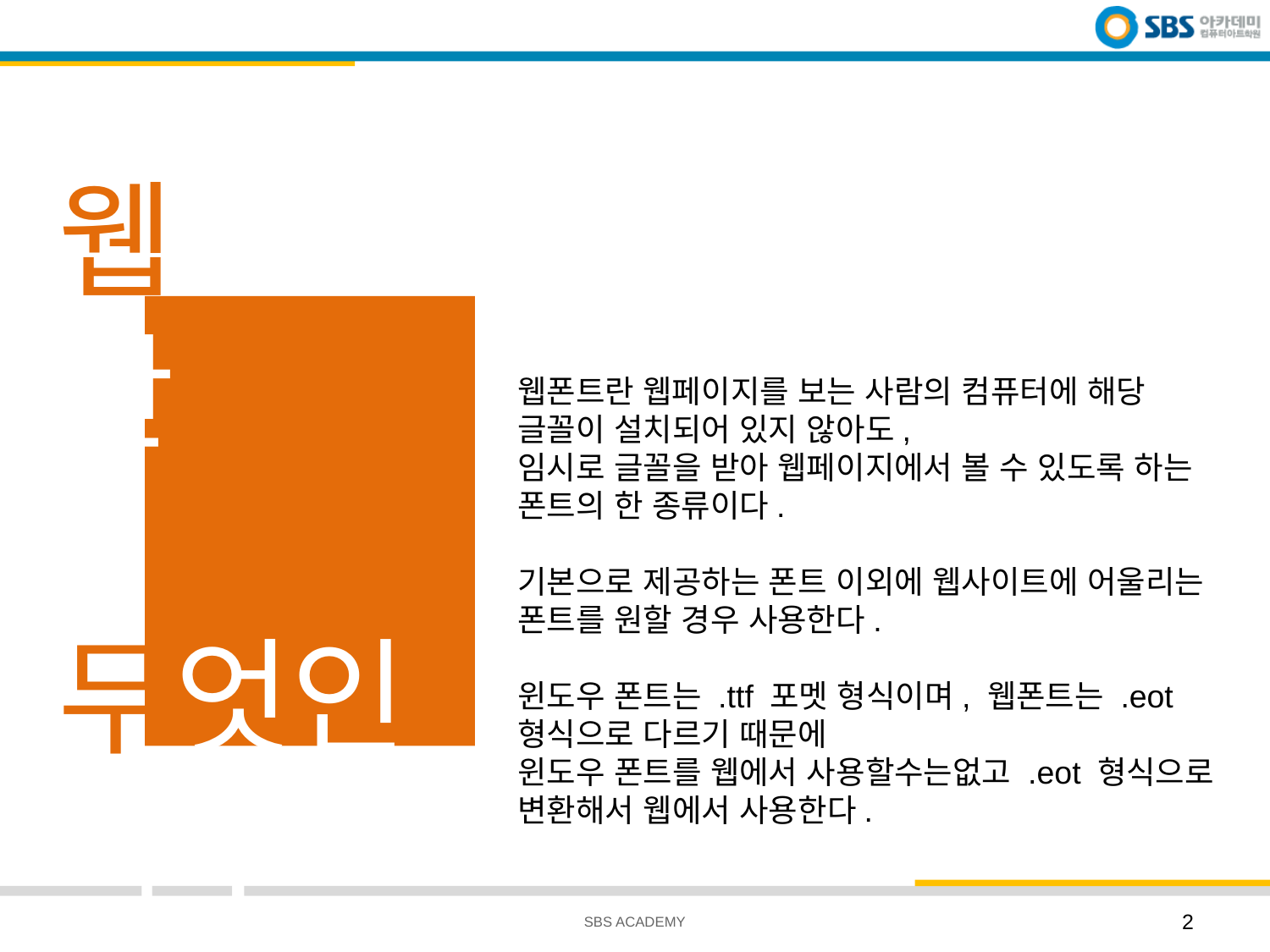

# 웹폰트란 무엇인가?
웹폰트란 웹페이지를 보는 사람의 컴퓨터에 해당 글꼴이 설치되어 있지 않아도,
임시로 글꼴을 받아 웹페이지에서 볼 수 있도록 하는 폰트의 한 종류이다.

기본으로 제공하는 폰트 이외에 웹사이트에 어울리는 폰트를 원할 경우 사용한다.

윈도우 폰트는 .ttf 포멧 형식이며, 웹폰트는 .eot 형식으로 다르기 때문에
윈도우 폰트를 웹에서 사용할수는없고 .eot 형식으로 변환해서 웹에서 사용한다.

SBS ACADEMY
2